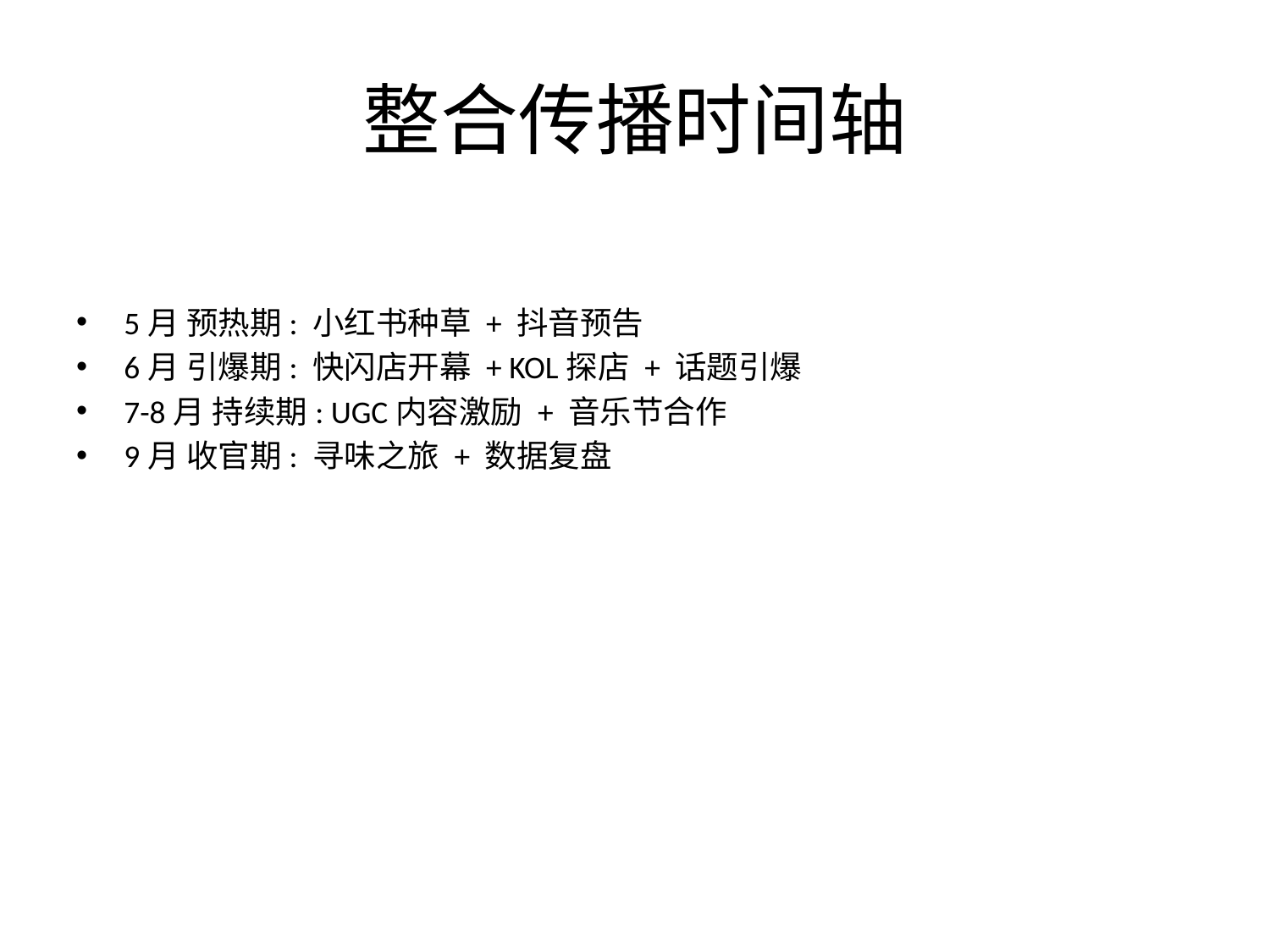

# 整合传播时间轴

5月 预热期: 小红书种草 + 抖音预告
6月 引爆期: 快闪店开幕 + KOL探店 + 话题引爆
7-8月 持续期: UGC内容激励 + 音乐节合作
9月 收官期: 寻味之旅 + 数据复盘